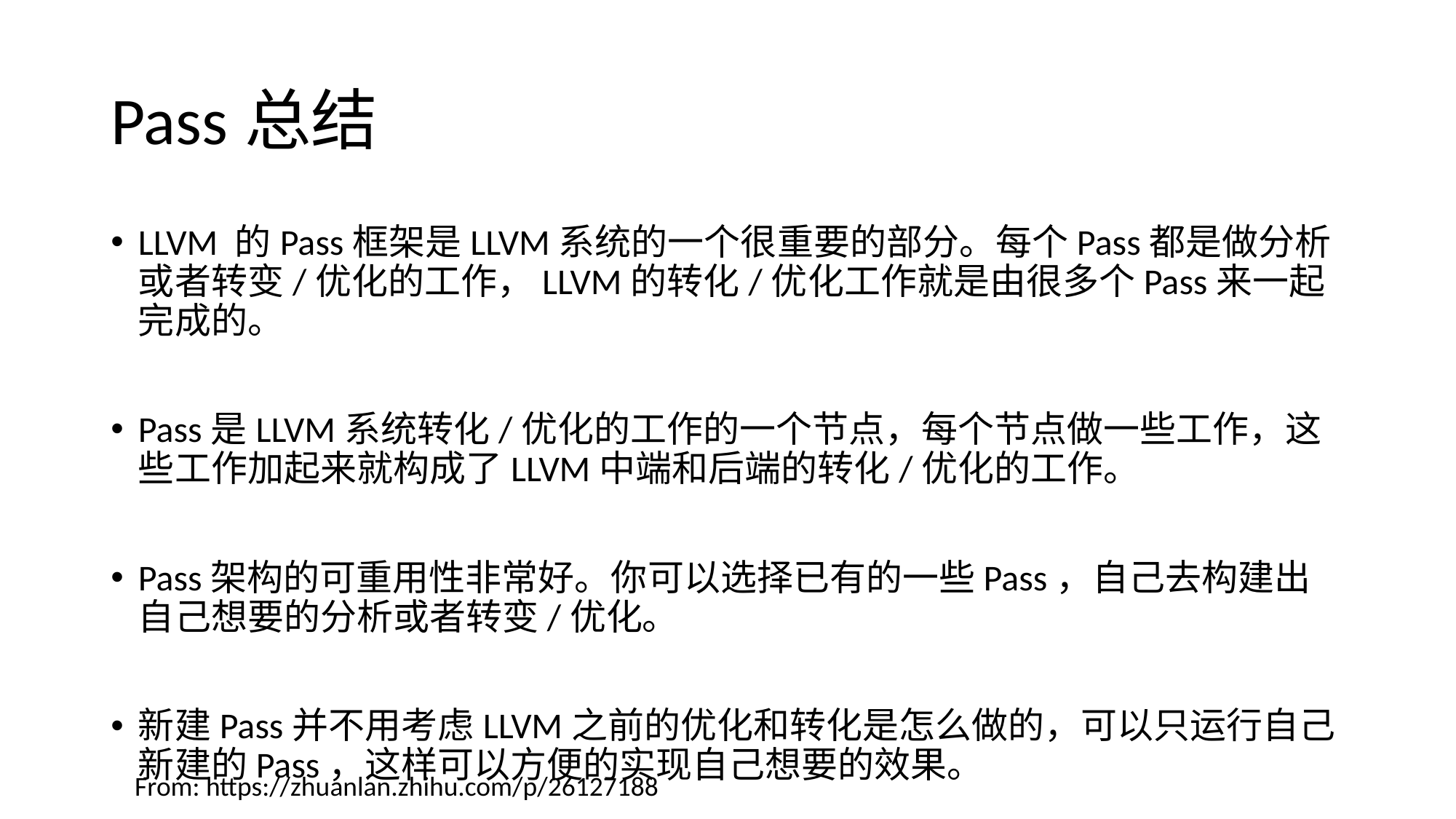

# Pass总结
LLVM 的Pass框架是LLVM系统的一个很重要的部分。每个Pass都是做分析或者转变/优化的工作，LLVM的转化/优化工作就是由很多个Pass来一起完成的。

Pass是LLVM系统转化/优化的工作的一个节点，每个节点做一些工作，这些工作加起来就构成了LLVM中端和后端的转化/优化的工作。

Pass架构的可重用性非常好。你可以选择已有的一些Pass，自己去构建出自己想要的分析或者转变/优化。

新建Pass并不用考虑LLVM之前的优化和转化是怎么做的，可以只运行自己新建的Pass，这样可以方便的实现自己想要的效果。
From: https://zhuanlan.zhihu.com/p/26127188